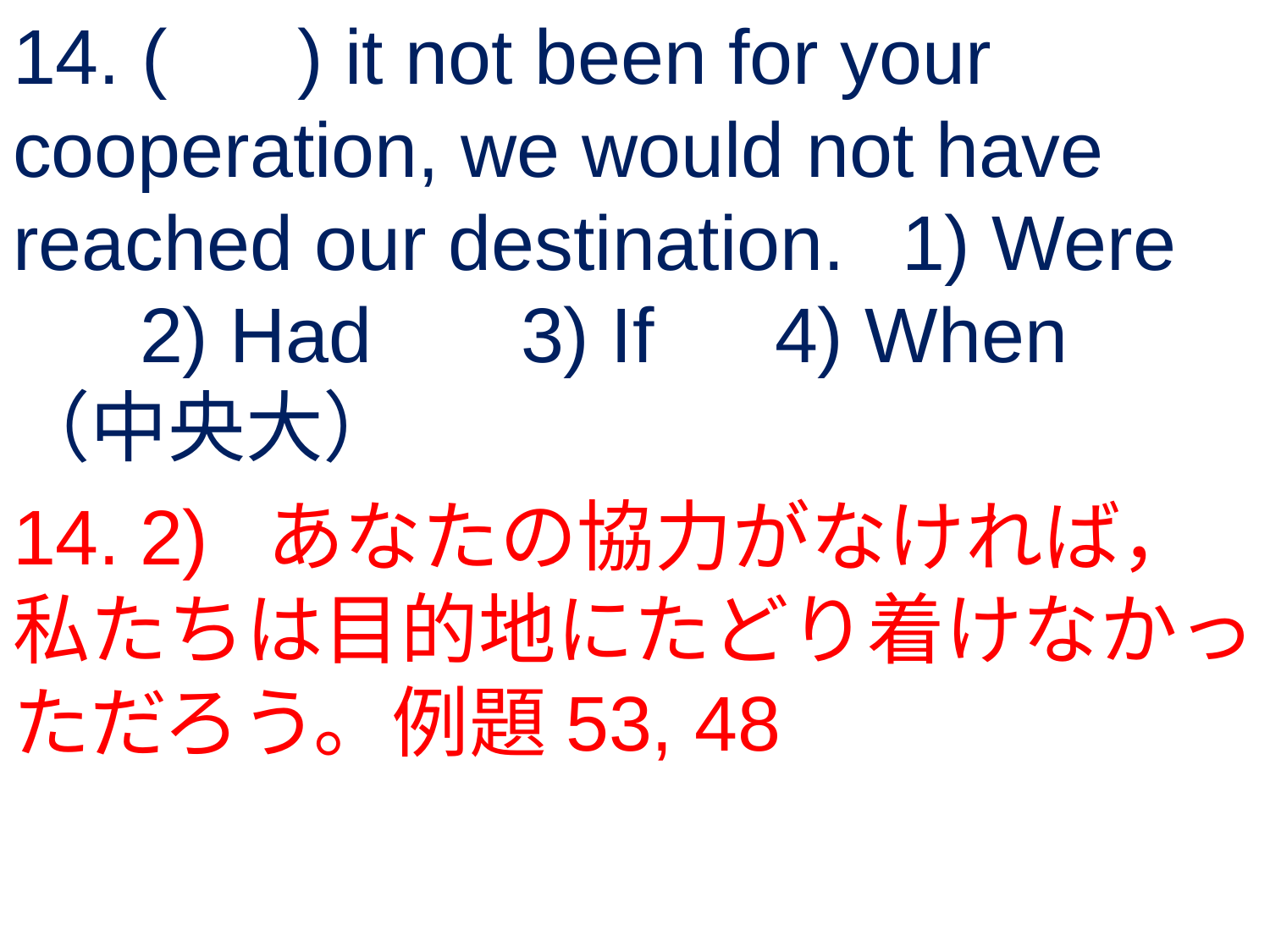

# 14. (      ) it not been for your cooperation, we would not have reached our destination.	1) Were	2) Had 	3) If	4) When	（中央大）
14.	2) 	あなたの協力がなければ，私たちは目的地にたどり着けなかっただろう。例題53, 48